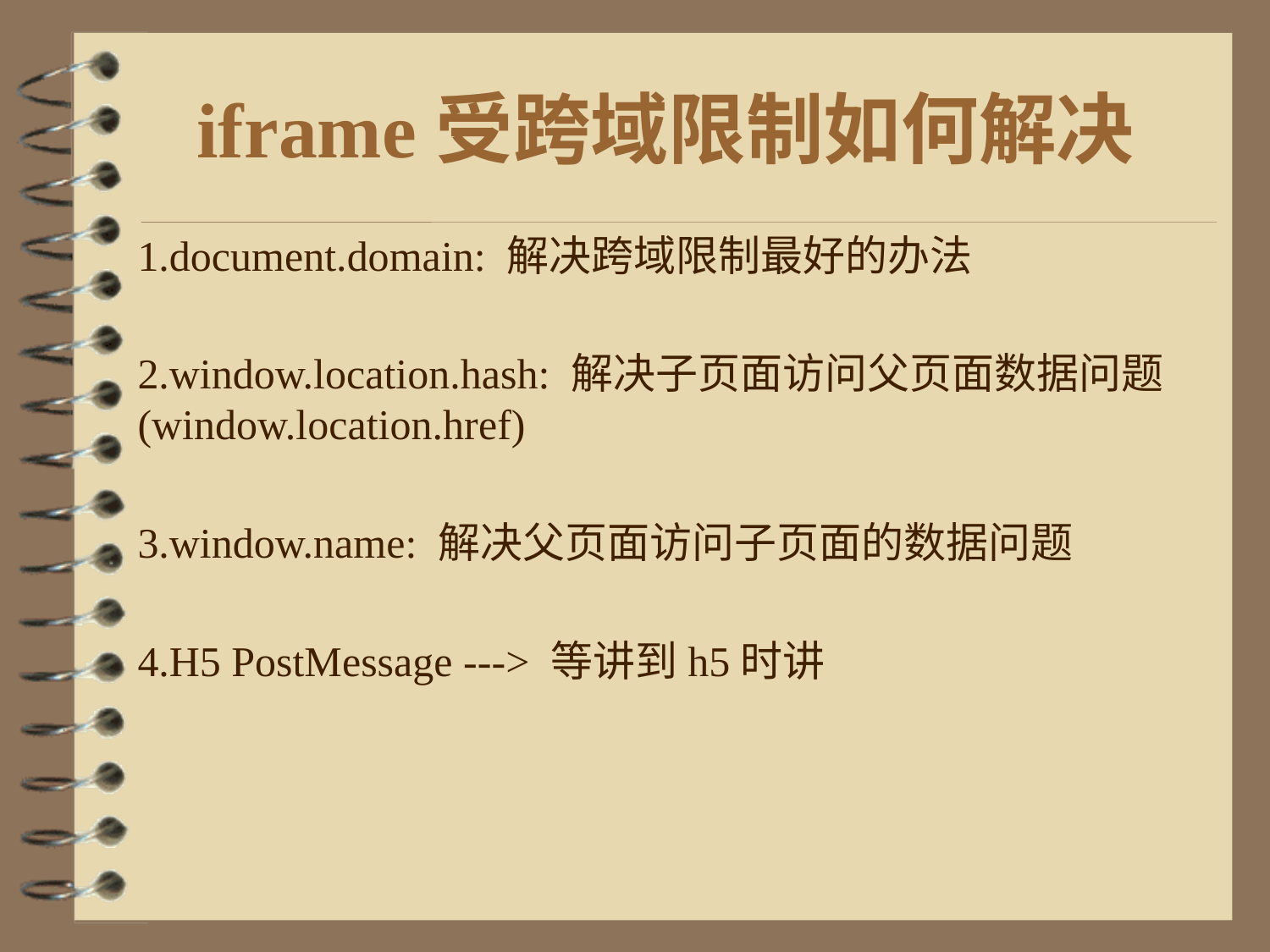

# iframe受跨域限制如何解决
1.document.domain: 解决跨域限制最好的办法

2.window.location.hash: 解决子页面访问父页面数据问题(window.location.href)

3.window.name: 解决父页面访问子页面的数据问题

4.H5 PostMessage ---> 等讲到h5时讲